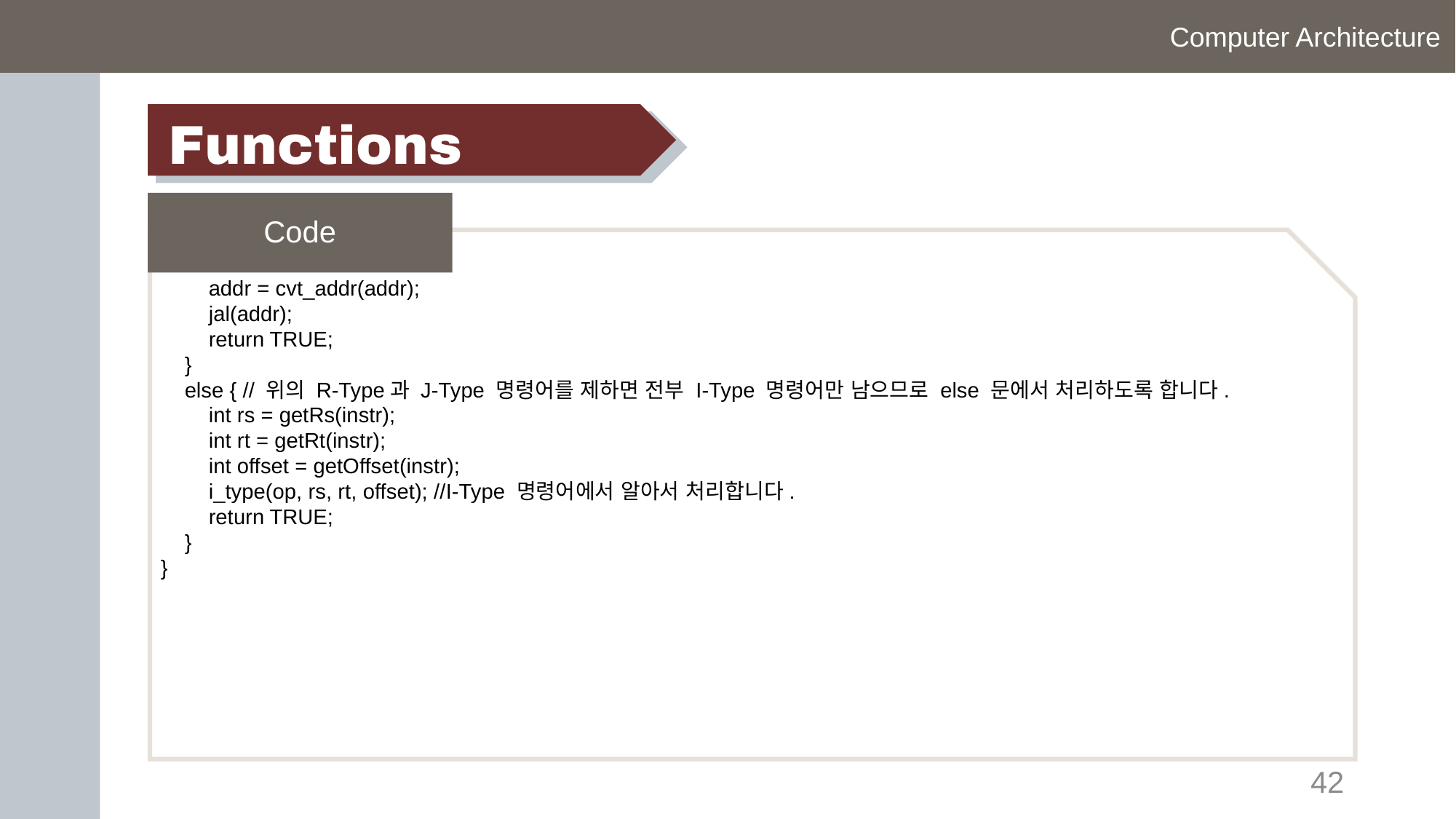

Computer Architecture
Functions

Code

        addr = cvt_addr(addr);
        jal(addr);
        return TRUE;
    }
    else { // 위의 R-Type과 J-Type 명령어를 제하면 전부 I-Type 명령어만 남으므로 else 문에서 처리하도록 합니다.
        int rs = getRs(instr);
        int rt = getRt(instr);
        int offset = getOffset(instr);
        i_type(op, rs, rt, offset); //I-Type 명령어에서 알아서 처리합니다.
        return TRUE;
    }
}

42